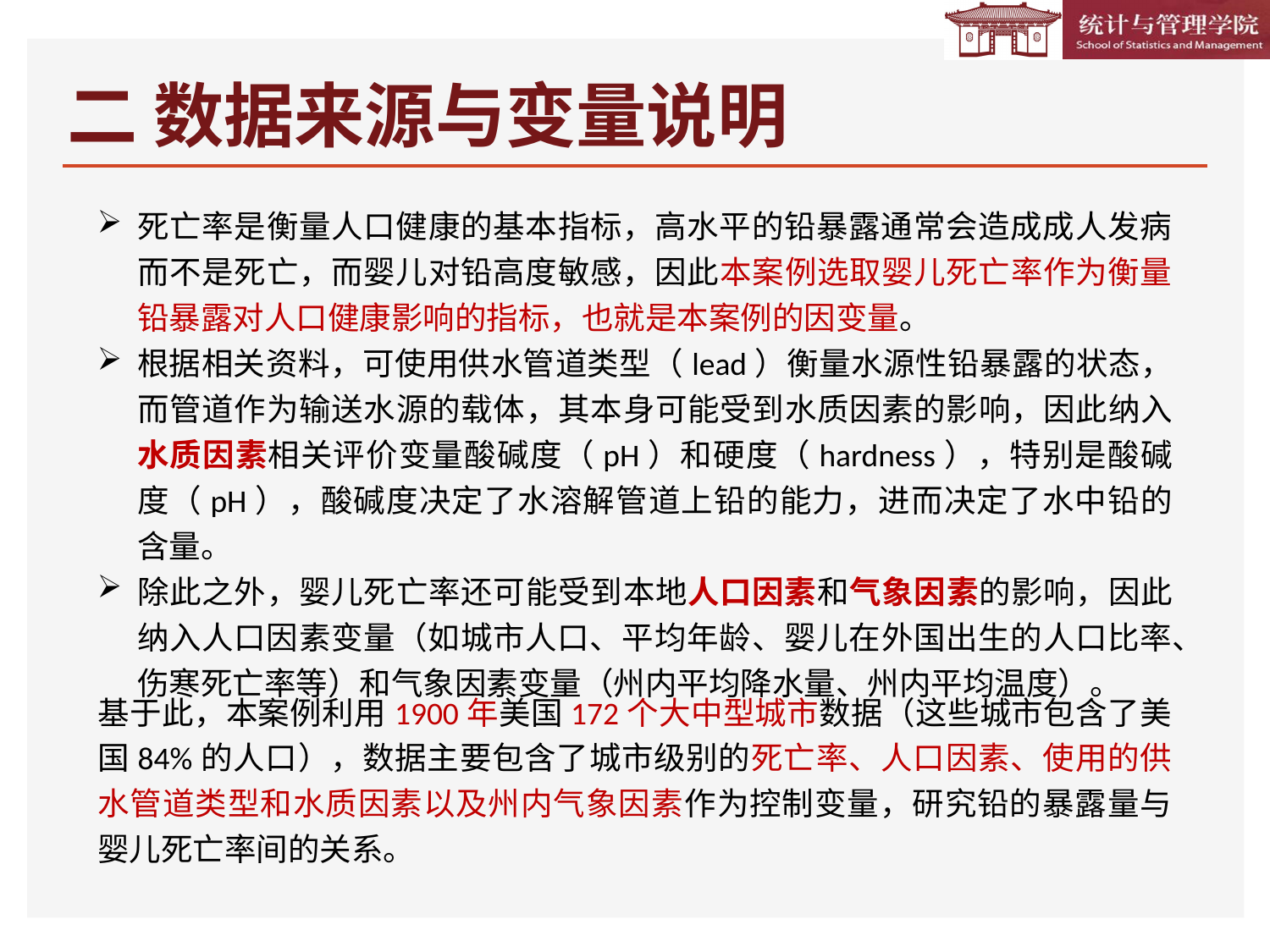

# 二 数据来源与变量说明
死亡率是衡量人口健康的基本指标，高水平的铅暴露通常会造成成人发病而不是死亡，而婴儿对铅高度敏感，因此本案例选取婴儿死亡率作为衡量铅暴露对人口健康影响的指标，也就是本案例的因变量。
根据相关资料，可使用供水管道类型（lead）衡量水源性铅暴露的状态，而管道作为输送水源的载体，其本身可能受到水质因素的影响，因此纳入水质因素相关评价变量酸碱度（pH）和硬度（hardness），特别是酸碱度（pH），酸碱度决定了水溶解管道上铅的能力，进而决定了水中铅的含量。
除此之外，婴儿死亡率还可能受到本地人口因素和气象因素的影响，因此纳入人口因素变量（如城市人口、平均年龄、婴儿在外国出生的人口比率、伤寒死亡率等）和气象因素变量（州内平均降水量、州内平均温度）。
基于此，本案例利用1900年美国172个大中型城市数据（这些城市包含了美国84%的人口），数据主要包含了城市级别的死亡率、人口因素、使用的供水管道类型和水质因素以及州内气象因素作为控制变量，研究铅的暴露量与婴儿死亡率间的关系。